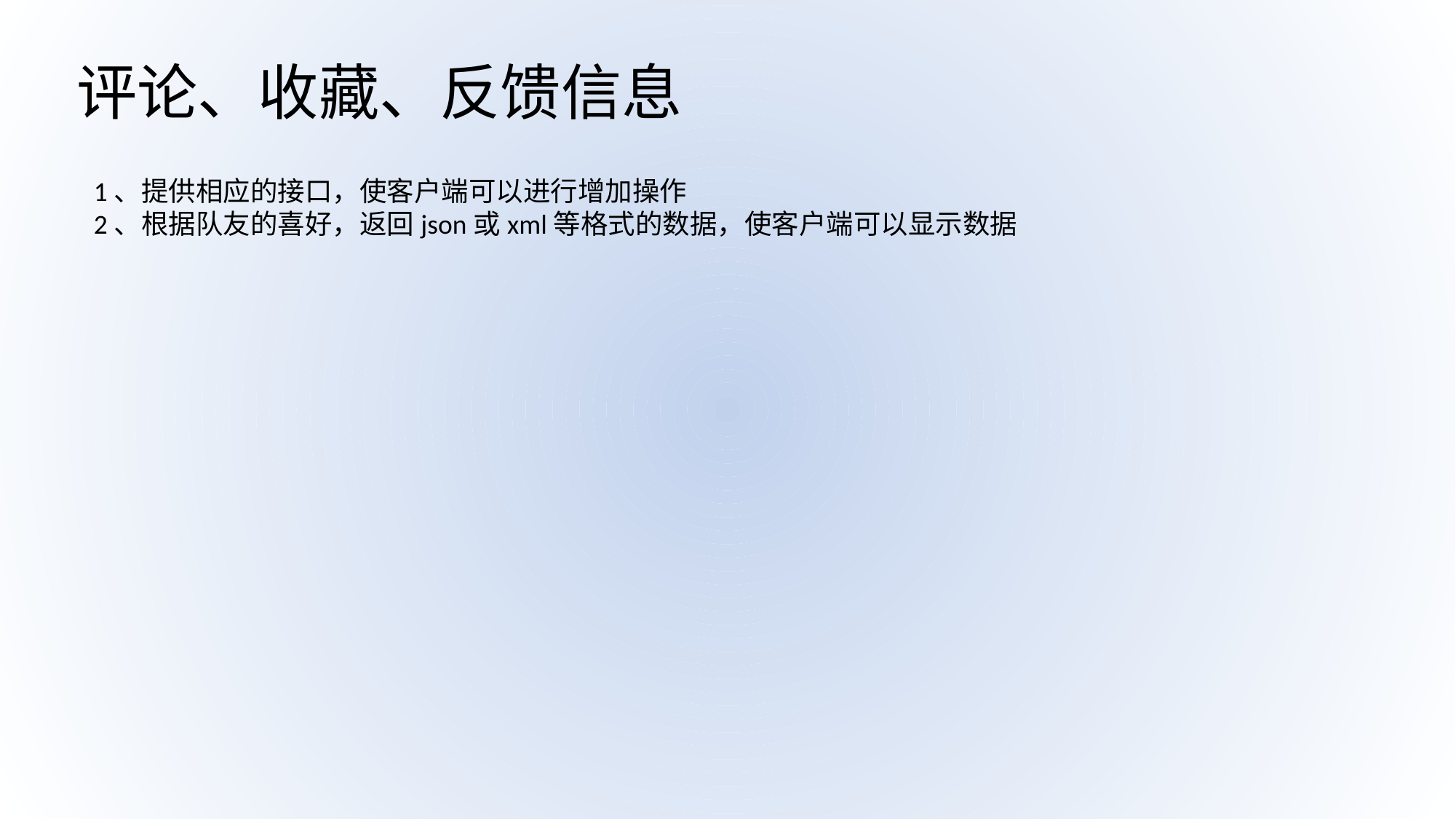

评论、收藏、反馈信息
1、提供相应的接口，使客户端可以进行增加操作
2、根据队友的喜好，返回json或xml等格式的数据，使客户端可以显示数据